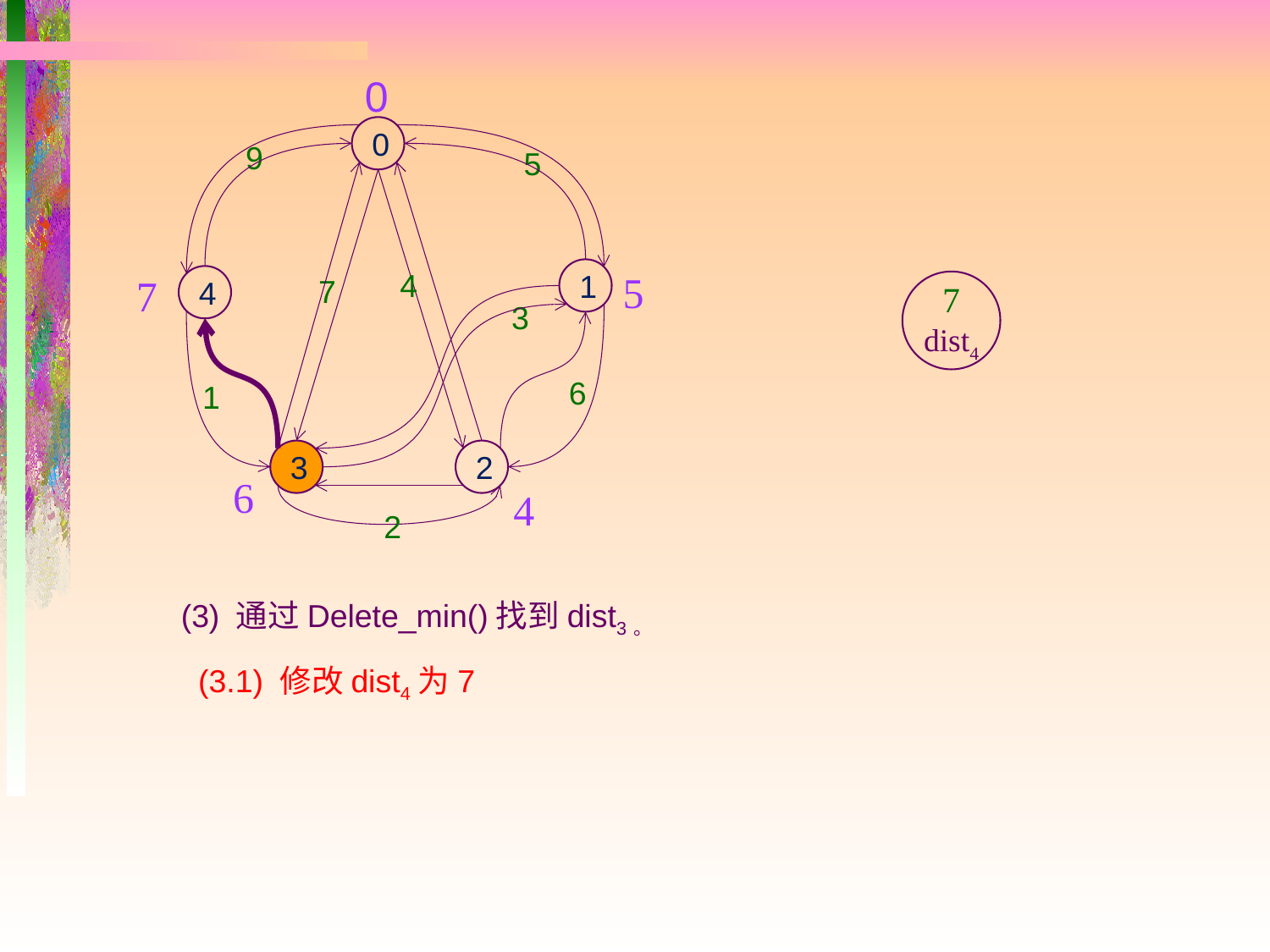

0
0
9
5
1
4
7
4
3
6
1
3
2
2
5
7
7
dist4
6
4
(3) 通过Delete_min()找到dist3。
(3.1) 修改dist4为7